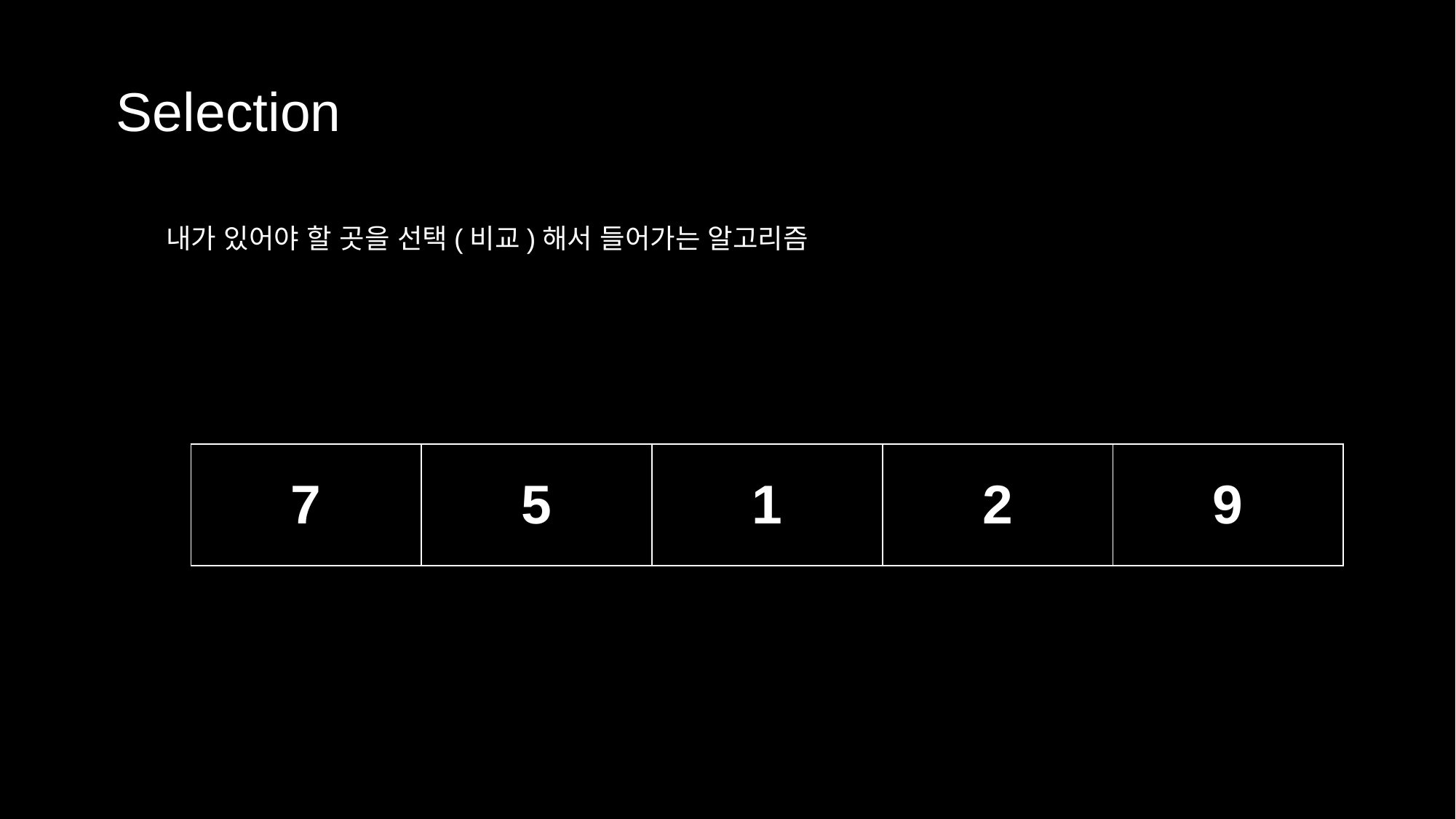

Selection
내가 있어야 할 곳을 선택(비교)해서 들어가는 알고리즘
| 7 | 5 | 1 | 2 | 9 |
| --- | --- | --- | --- | --- |